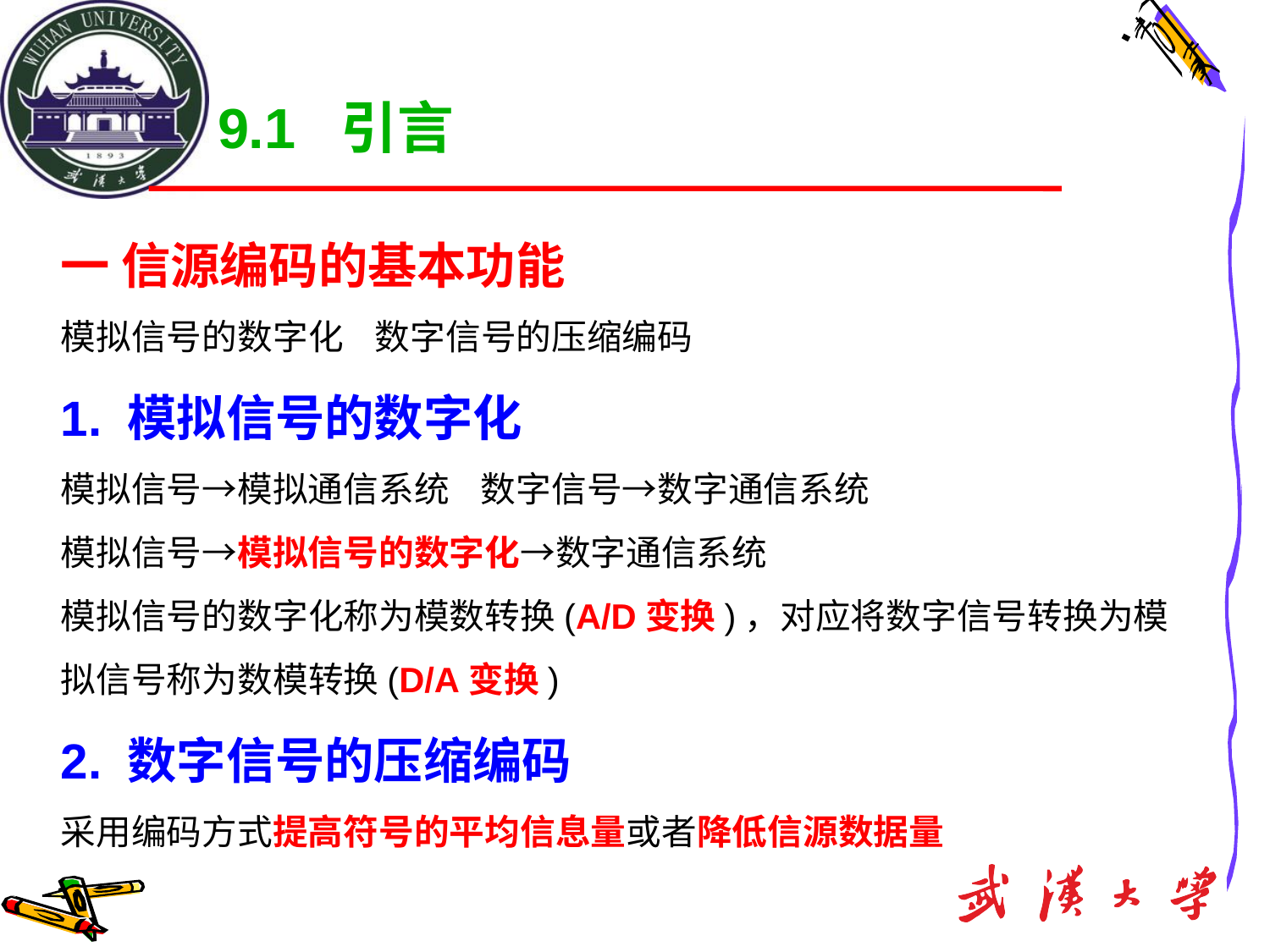

# 9.1  引言
一 信源编码的基本功能
模拟信号的数字化    数字信号的压缩编码
1. 模拟信号的数字化
模拟信号→模拟通信系统    数字信号→数字通信系统
模拟信号→模拟信号的数字化→数字通信系统
模拟信号的数字化称为模数转换(A/D变换)，对应将数字信号转换为模拟信号称为数模转换(D/A变换)
2. 数字信号的压缩编码
采用编码方式提高符号的平均信息量或者降低信源数据量